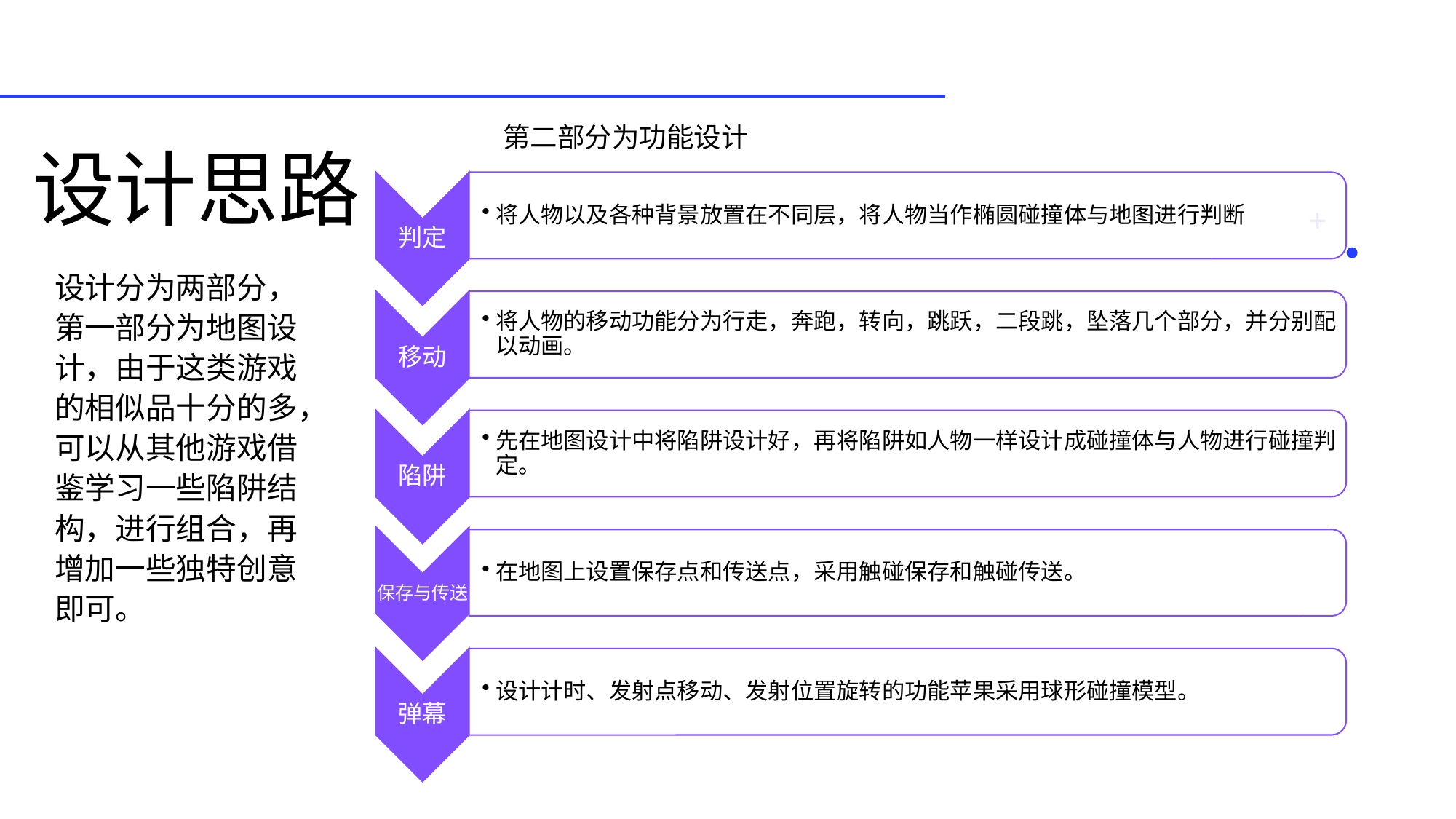

# 设计思路
第二部分为功能设计
判定
将人物以及各种背景放置在不同层，将人物当作椭圆碰撞体与地图进行判断
移动
将人物的移动功能分为行走，奔跑，转向，跳跃，二段跳，坠落几个部分，并分别配以动画。
陷阱
先在地图设计中将陷阱设计好，再将陷阱如人物一样设计成碰撞体与人物进行碰撞判定。
保存与传送
在地图上设置保存点和传送点，采用触碰保存和触碰传送。
弹幕
设计计时、发射点移动、发射位置旋转的功能苹果采用球形碰撞模型。
设计分为两部分，第一部分为地图设计，由于这类游戏的相似品十分的多，可以从其他游戏借鉴学习一些陷阱结构，进行组合，再增加一些独特创意即可。